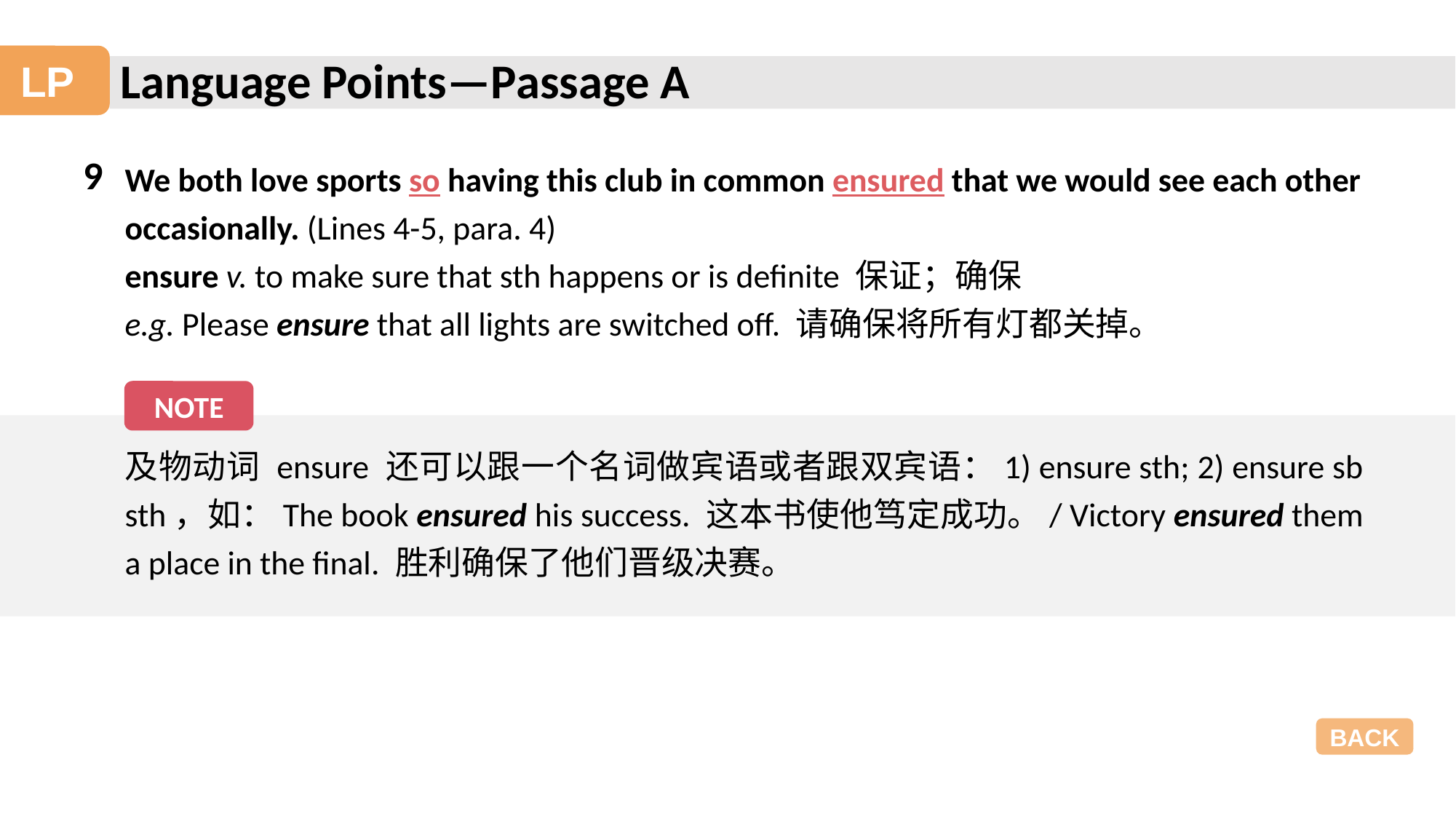

Language Points—Passage A
LP

9
We both love sports so having this club in common ensured that we would see each other
occasionally. (Lines 4-5, para. 4)
ensure v. to make sure that sth happens or is definite 保证；确保
e.g. Please ensure that all lights are switched off. 请确保将所有灯都关掉。
NOTE

及物动词 ensure 还可以跟一个名词做宾语或者跟双宾语：1) ensure sth; 2) ensure sb sth，如：The book ensured his success. 这本书使他笃定成功。/ Victory ensured them a place in the final. 胜利确保了他们晋级决赛。
BACK